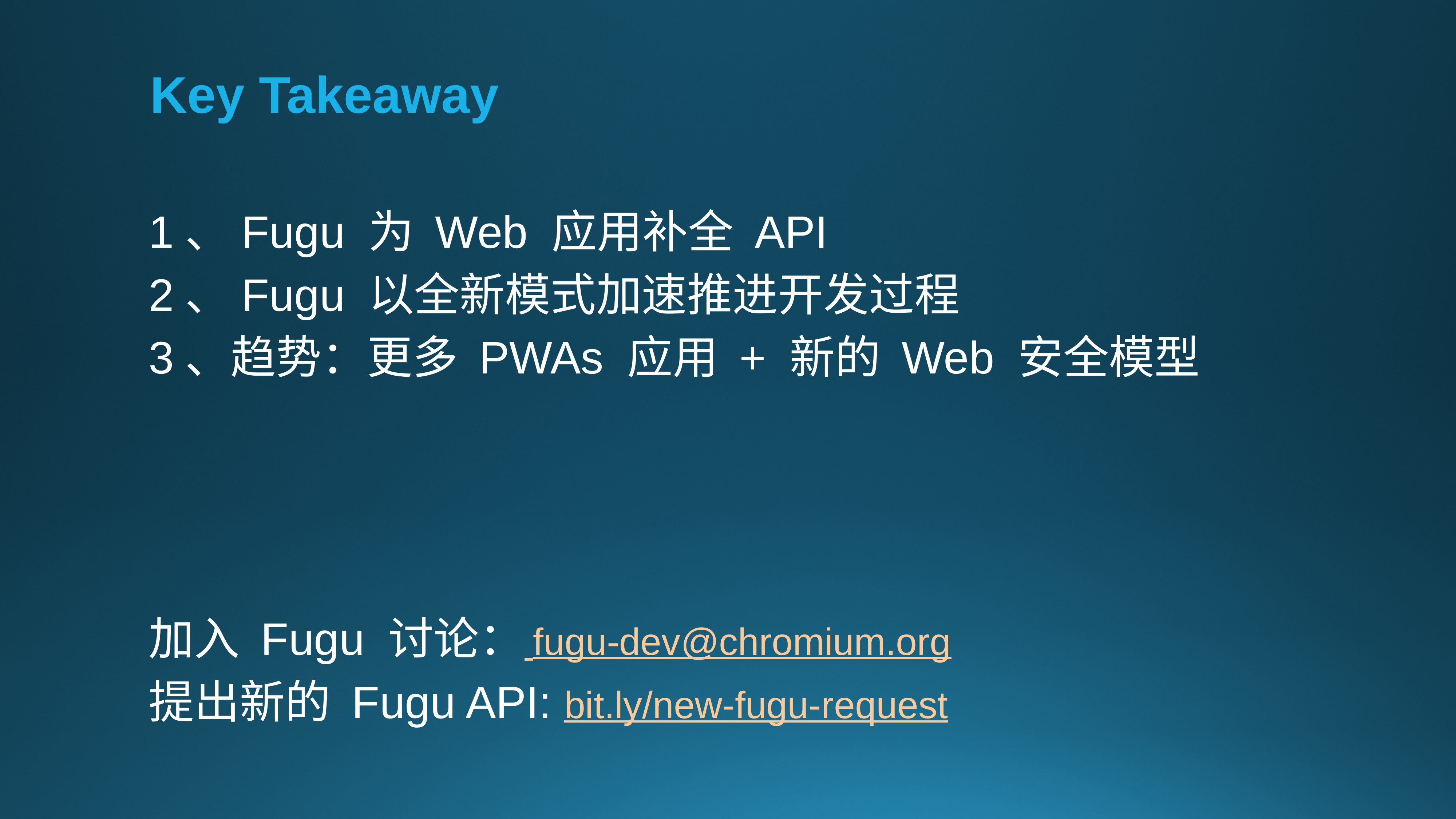

# Key Takeaway

1、Fugu 为 Web 应用补全 API
2、Fugu 以全新模式加速推进开发过程
3、趋势：更多 PWAs 应用 + 新的 Web 安全模型

加入 Fugu 讨论： fugu-dev@chromium.org
提出新的 Fugu API: bit.ly/new-fugu-request